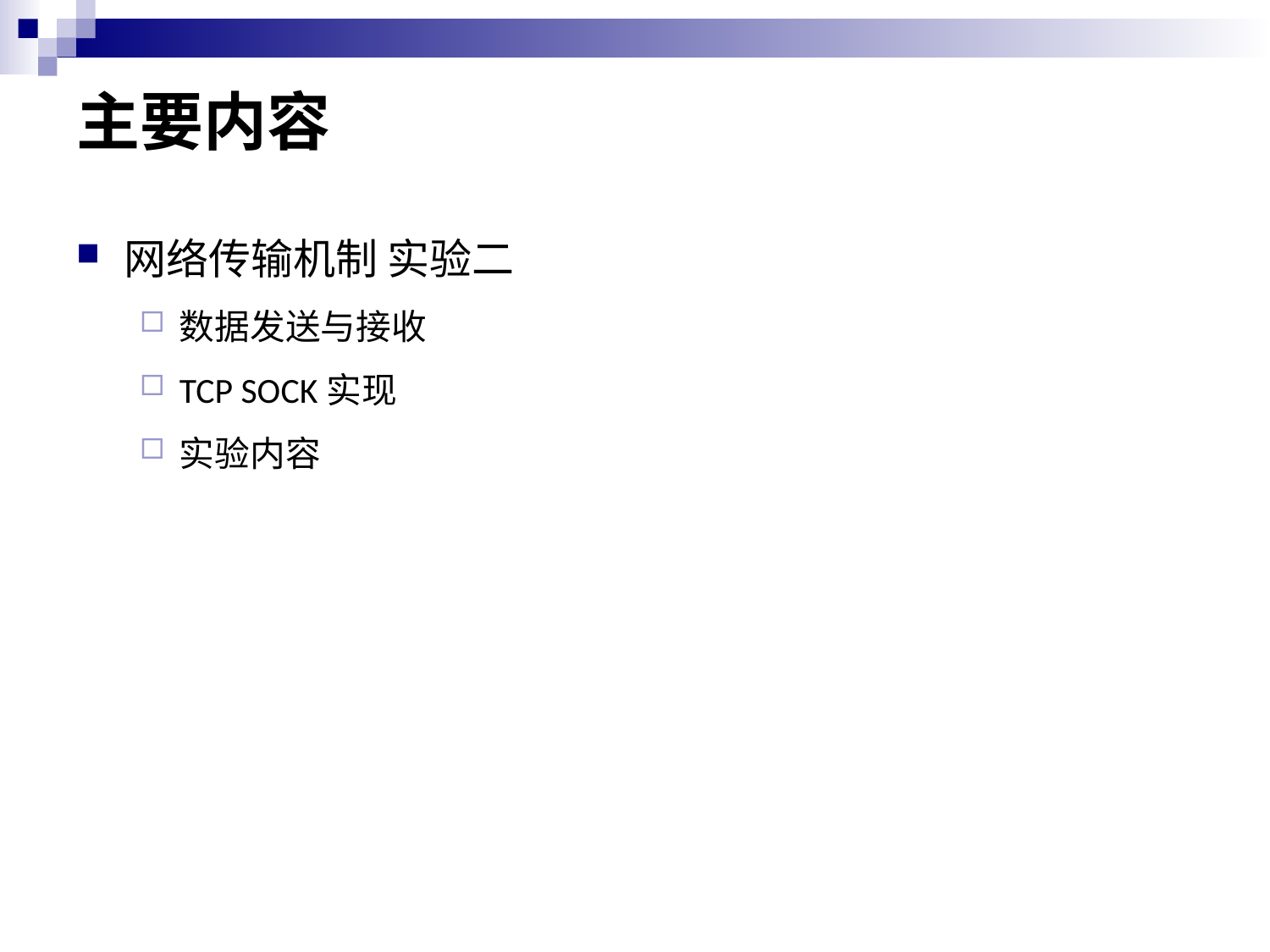

# 主要内容
网络传输机制 实验二
数据发送与接收
TCP SOCK实现
实验内容
2